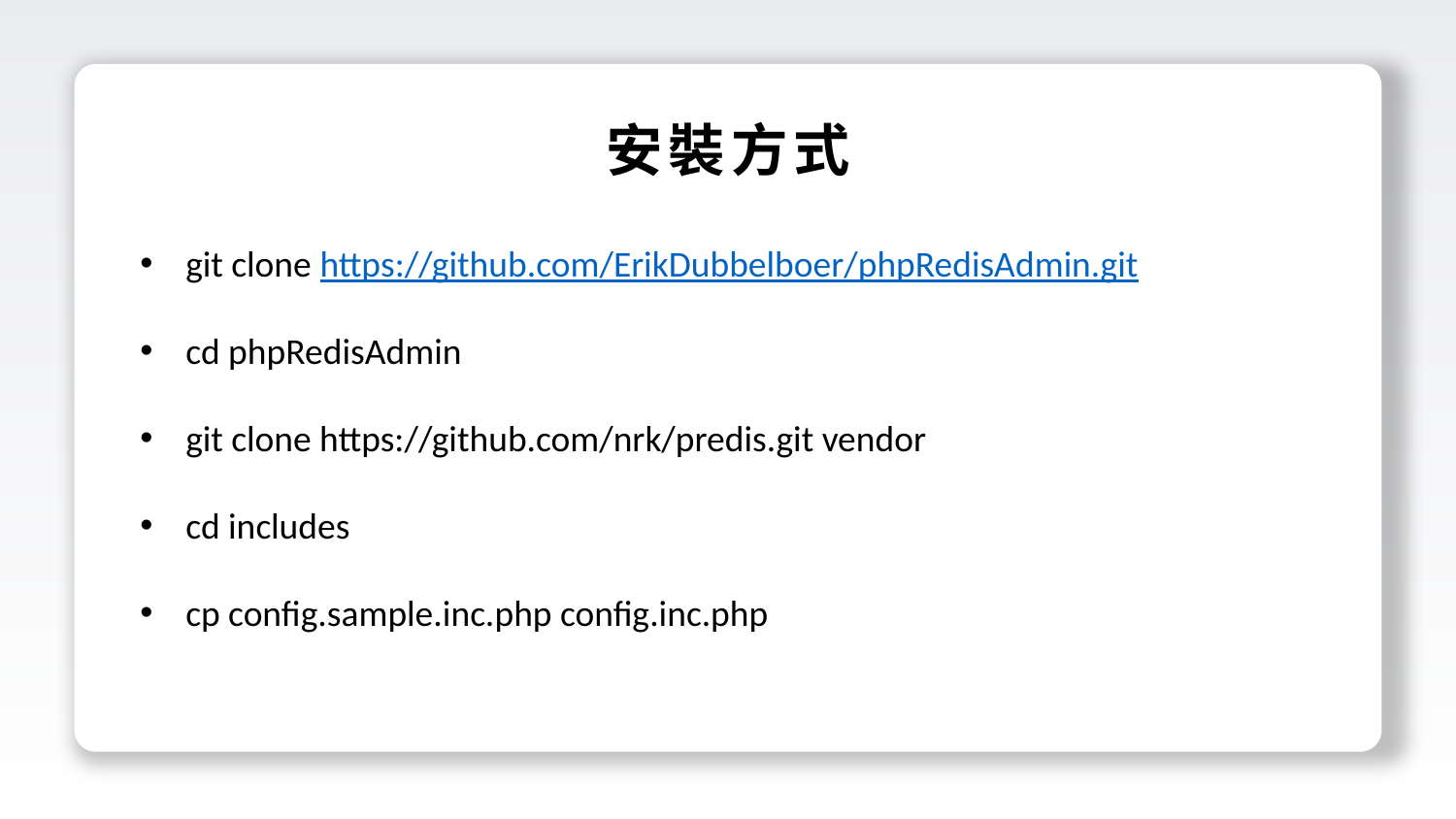

安裝方式
git clone https://github.com/ErikDubbelboer/phpRedisAdmin.git

cd phpRedisAdmin

git clone https://github.com/nrk/predis.git vendor

cd includes

cp config.sample.inc.php config.inc.php